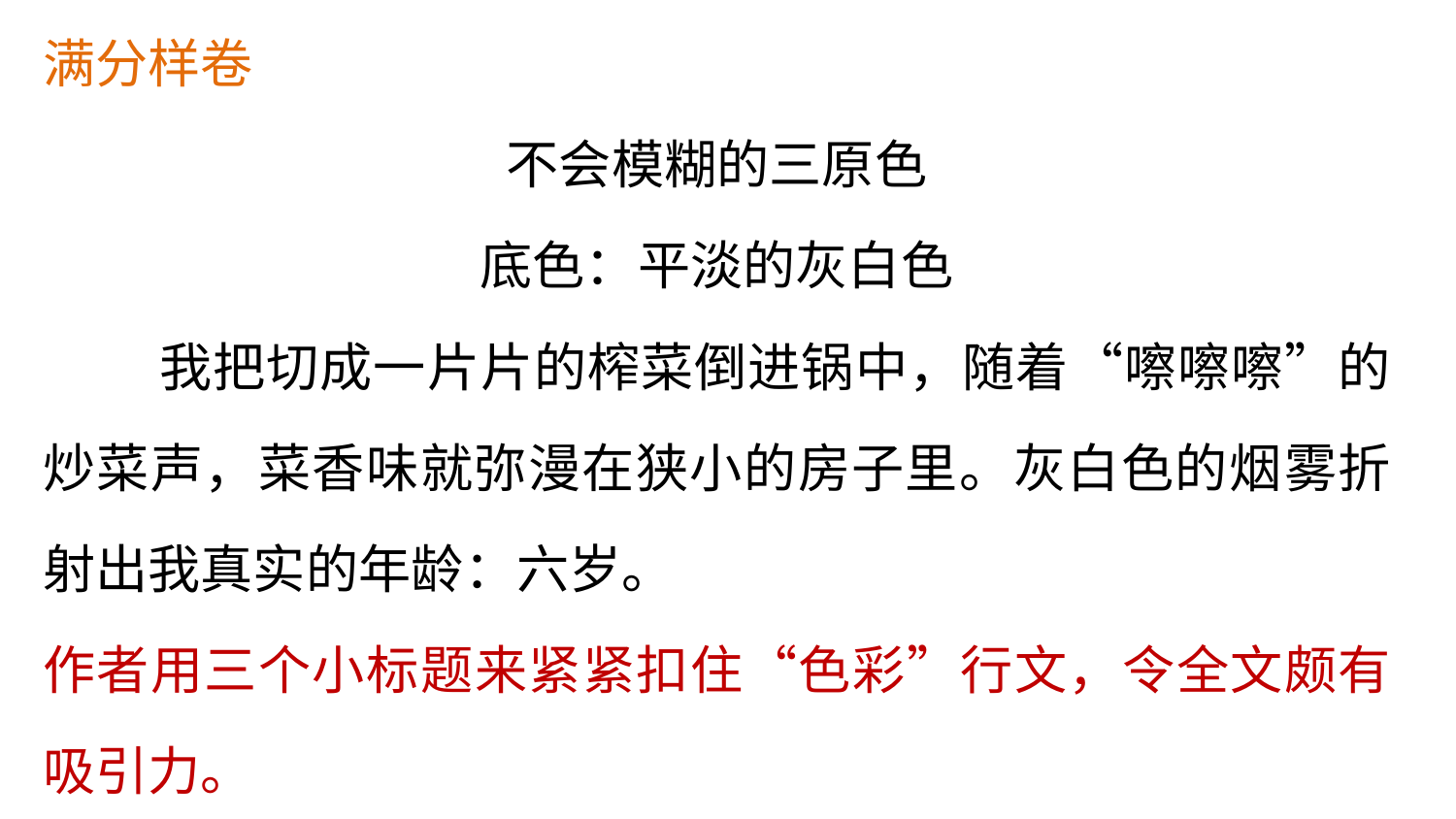

满分样卷
不会模糊的三原色
底色：平淡的灰白色
        我把切成一片片的榨菜倒进锅中，随着“嚓嚓嚓”的炒菜声，菜香味就弥漫在狭小的房子里。灰白色的烟雾折射出我真实的年龄：六岁。
作者用三个小标题来紧紧扣住“色彩”行文，令全文颇有吸引力。